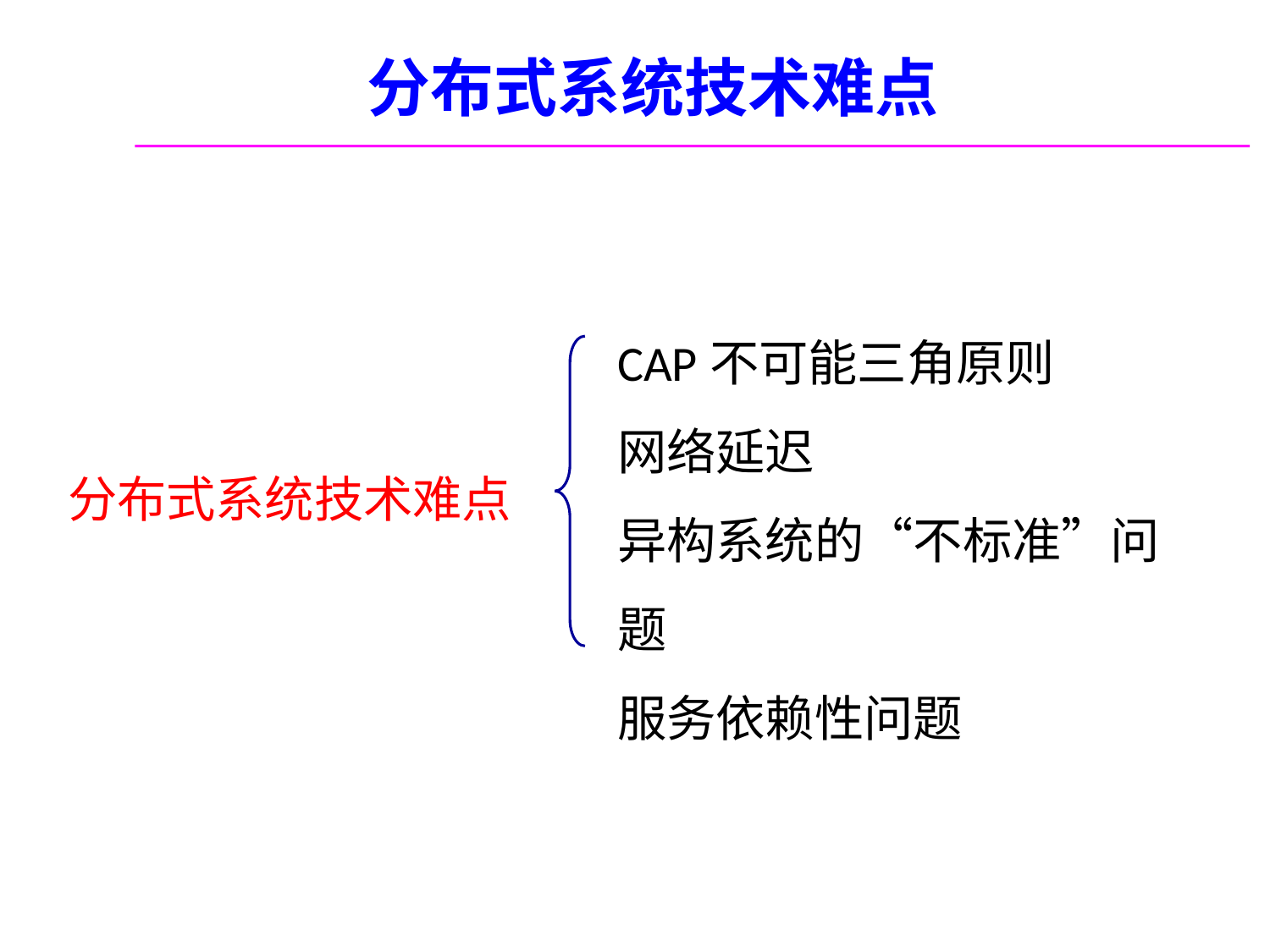

# 分布式系统技术难点
CAP不可能三角原则
网络延迟
异构系统的“不标准”问题
服务依赖性问题

分布式系统技术难点
40